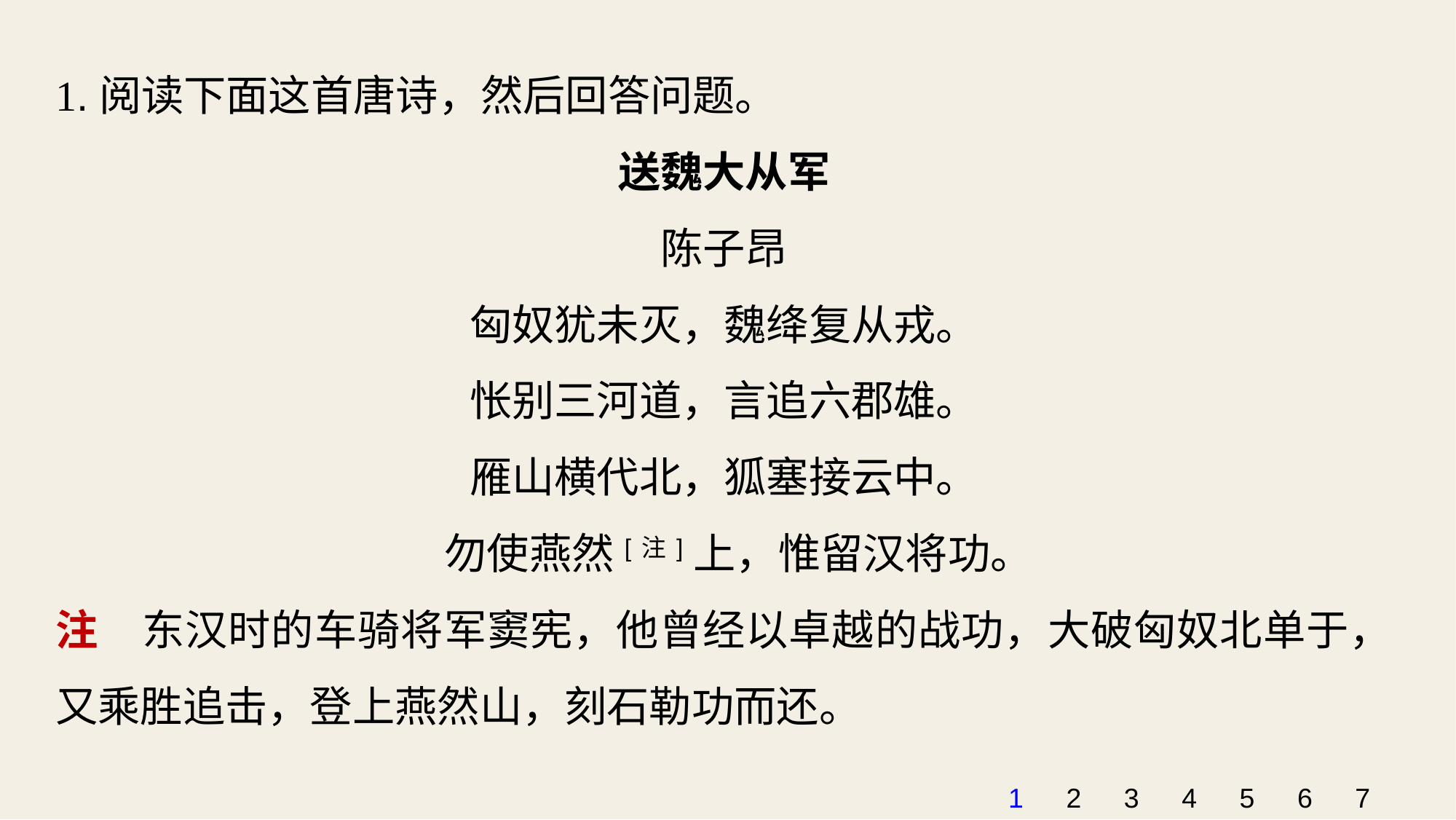

1.阅读下面这首唐诗，然后回答问题。
送魏大从军
陈子昂
匈奴犹未灭，魏绛复从戎。
怅别三河道，言追六郡雄。
雁山横代北，狐塞接云中。
  勿使燕然[注]上，惟留汉将功。
注　东汉时的车骑将军窦宪，他曾经以卓越的战功，大破匈奴北单于，又乘胜追击，登上燕然山，刻石勒功而还。
1
2
3
4
5
6
7